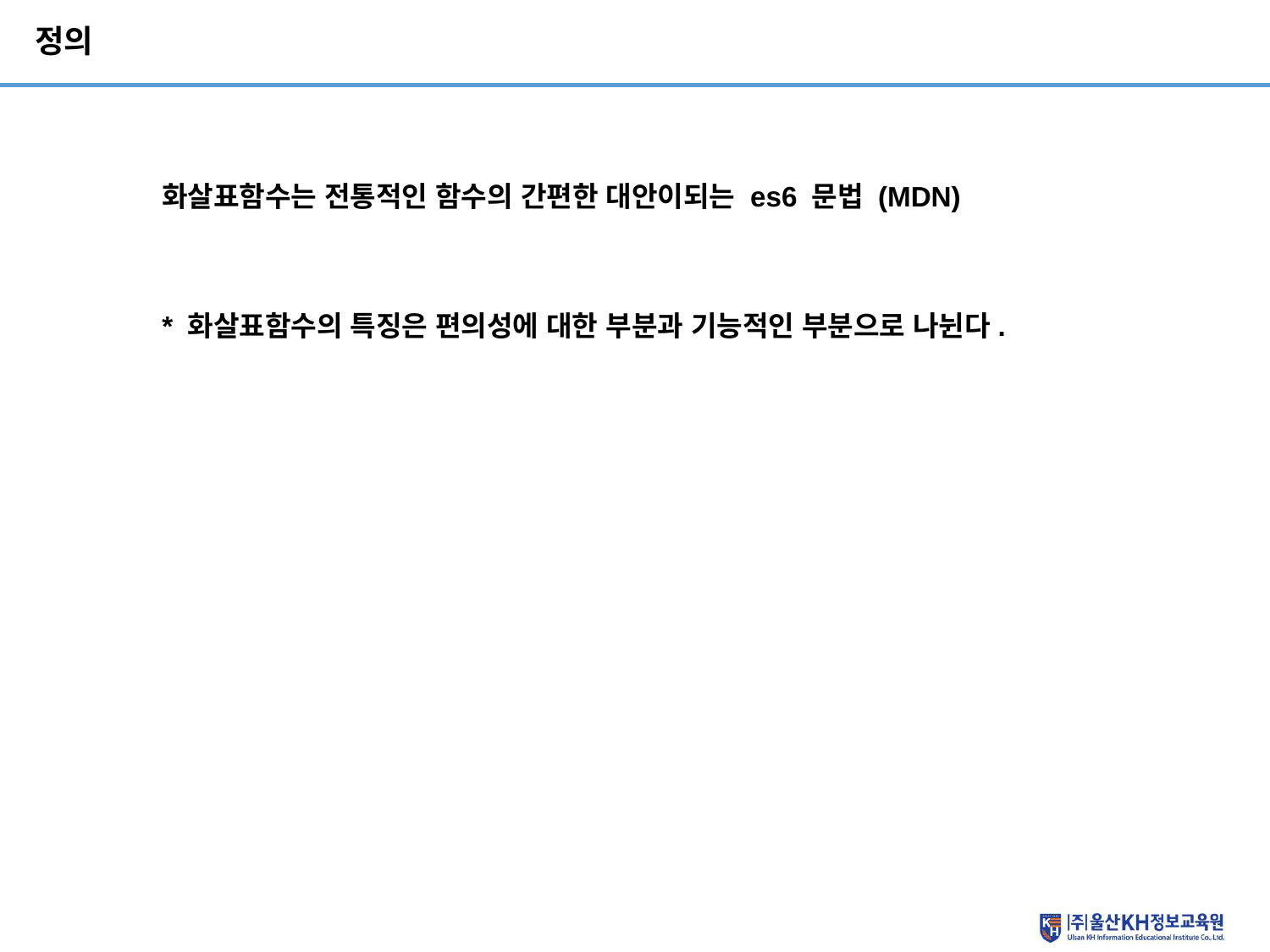

# 정의

	화살표함수는 전통적인 함수의 간편한 대안이되는 es6 문법 (MDN)

	* 화살표함수의 특징은 편의성에 대한 부분과 기능적인 부분으로 나뉜다.